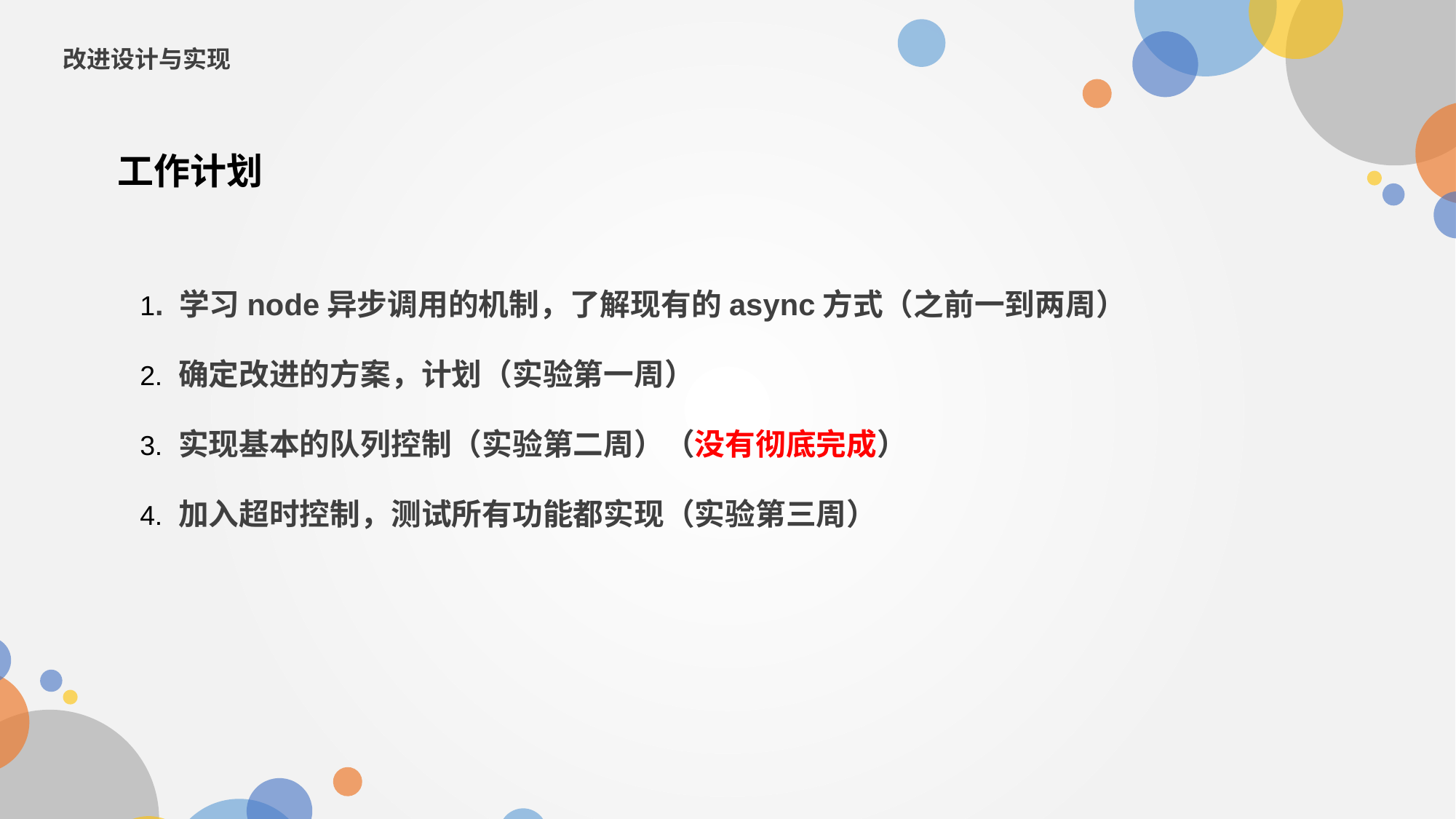

改进设计与实现

工作计划
1. 学习node异步调用的机制，了解现有的async方式（之前一到两周）
2. 确定改进的方案，计划（实验第一周）
3. 实现基本的队列控制（实验第二周）（没有彻底完成）
4. 加入超时控制，测试所有功能都实现（实验第三周）